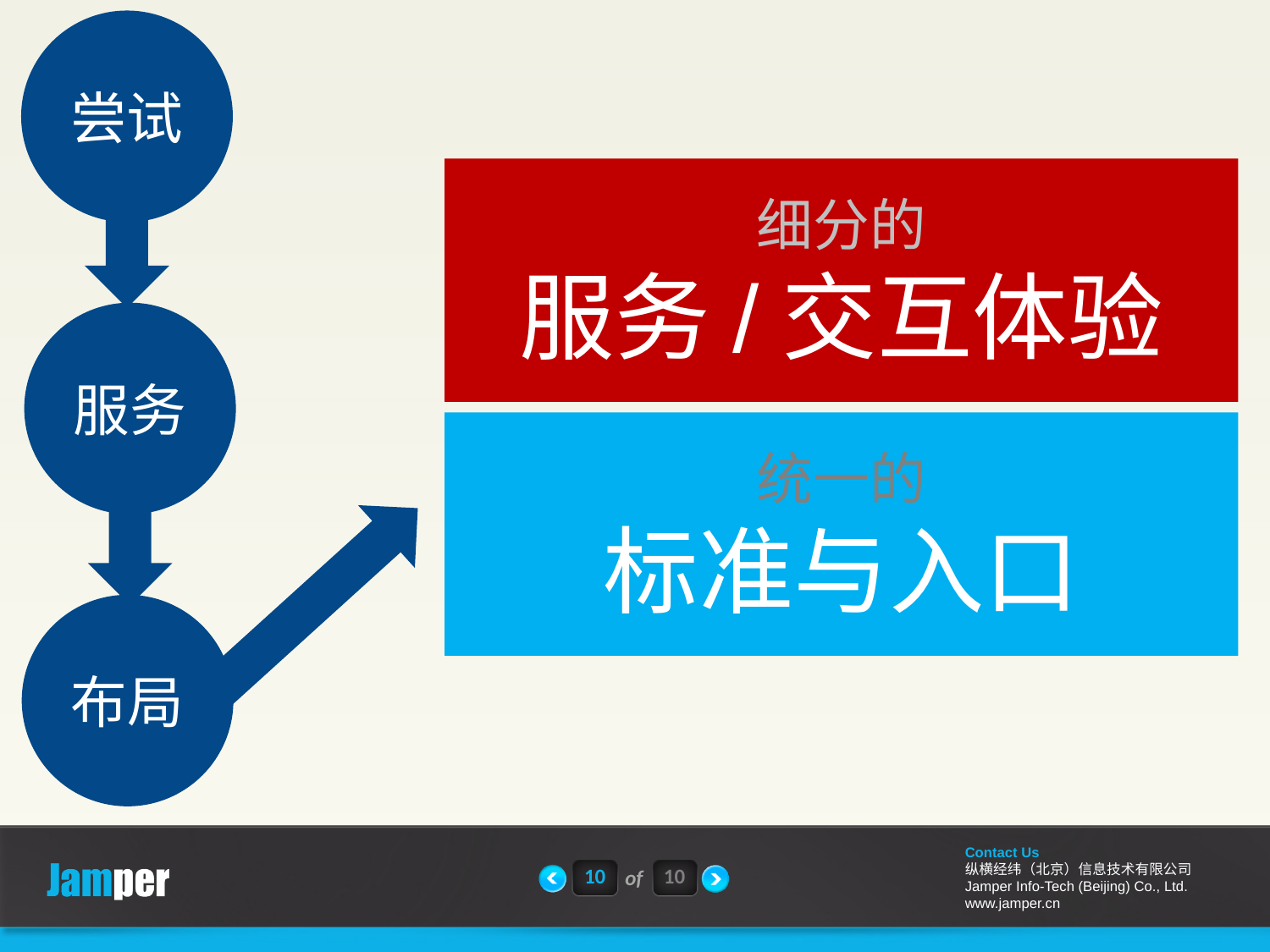

尝试
细分的
服务/交互体验

服务
统一的
标准与入口

布局
10
10